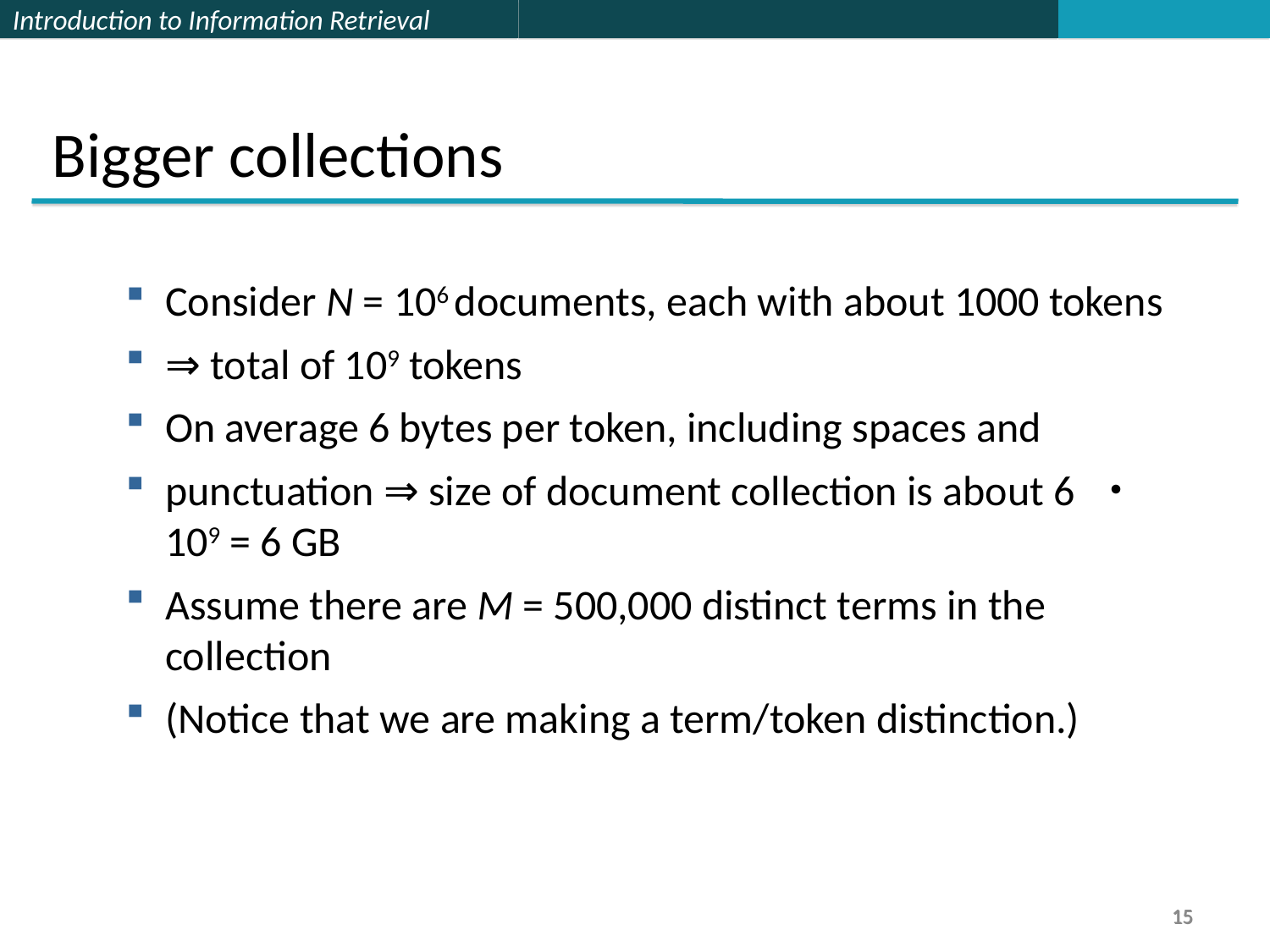

Bigger collections
Consider N = 106 documents, each with about 1000 tokens
⇒ total of 109 tokens
On average 6 bytes per token, including spaces and
punctuation ⇒ size of document collection is about 6 ・ 109 = 6 GB
Assume there are M = 500,000 distinct terms in the collection
(Notice that we are making a term/token distinction.)

15
15